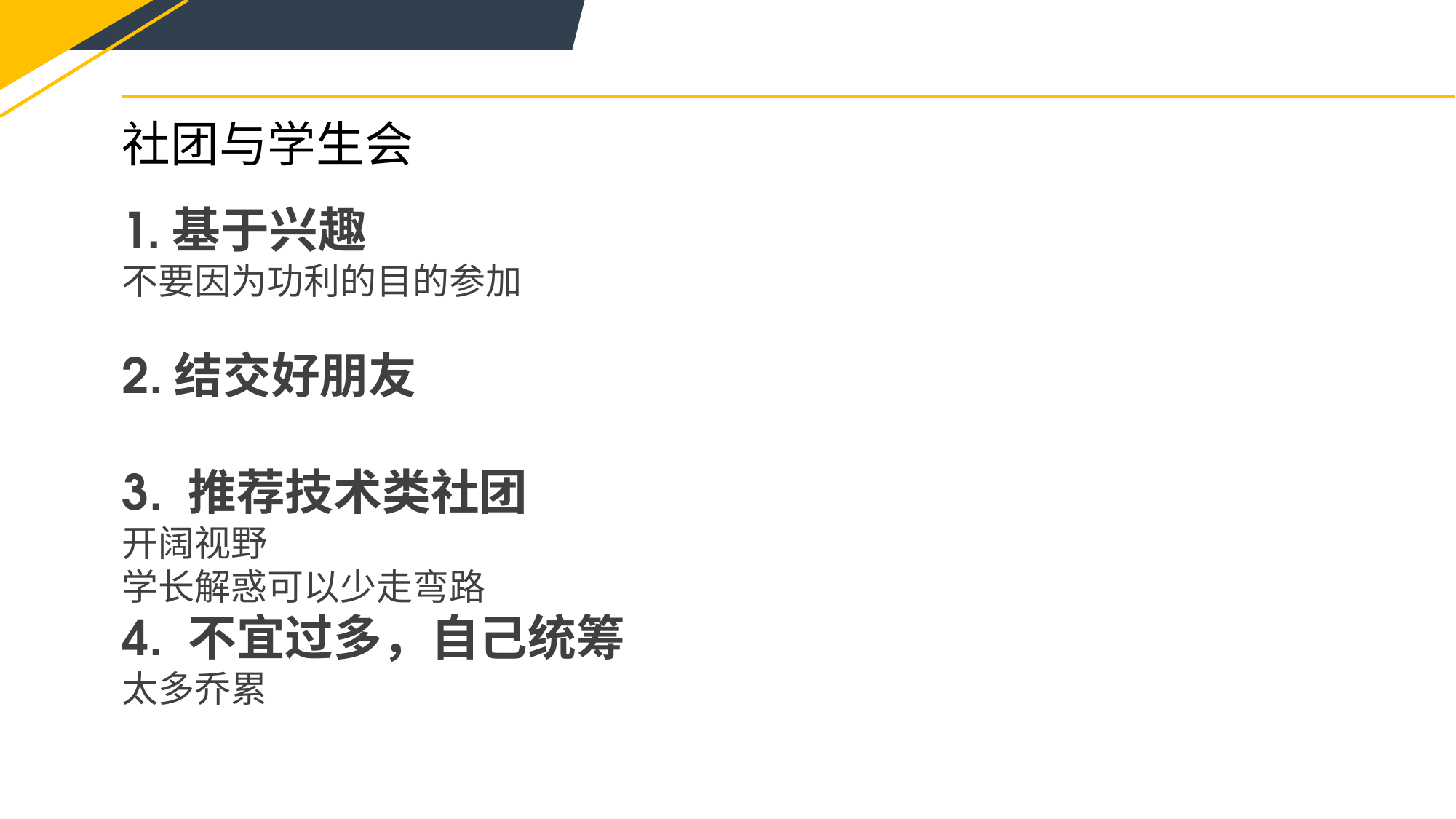

社团与学生会
1.基于兴趣
不要因为功利的目的参加

2.结交好朋友

3. 推荐技术类社团
开阔视野
学长解惑可以少走弯路
4. 不宜过多，自己统筹
太多乔累